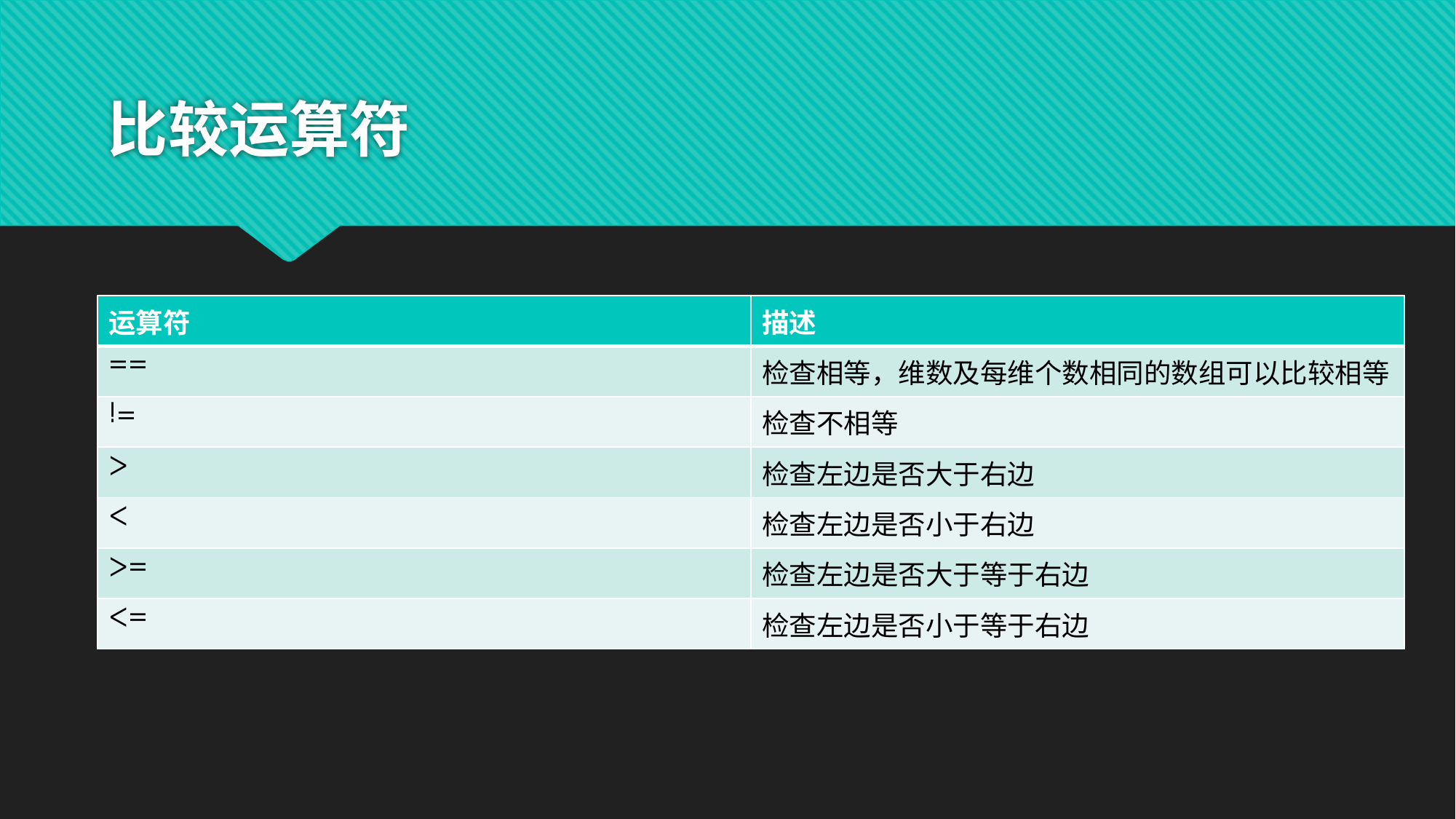

# 比较运算符
| 运算符 | 描述 |
| --- | --- |
| == | 检查相等，维数及每维个数相同的数组可以比较相等 |
| != | 检查不相等 |
| > | 检查左边是否大于右边 |
| < | 检查左边是否小于右边 |
| >= | 检查左边是否大于等于右边 |
| <= | 检查左边是否小于等于右边 |